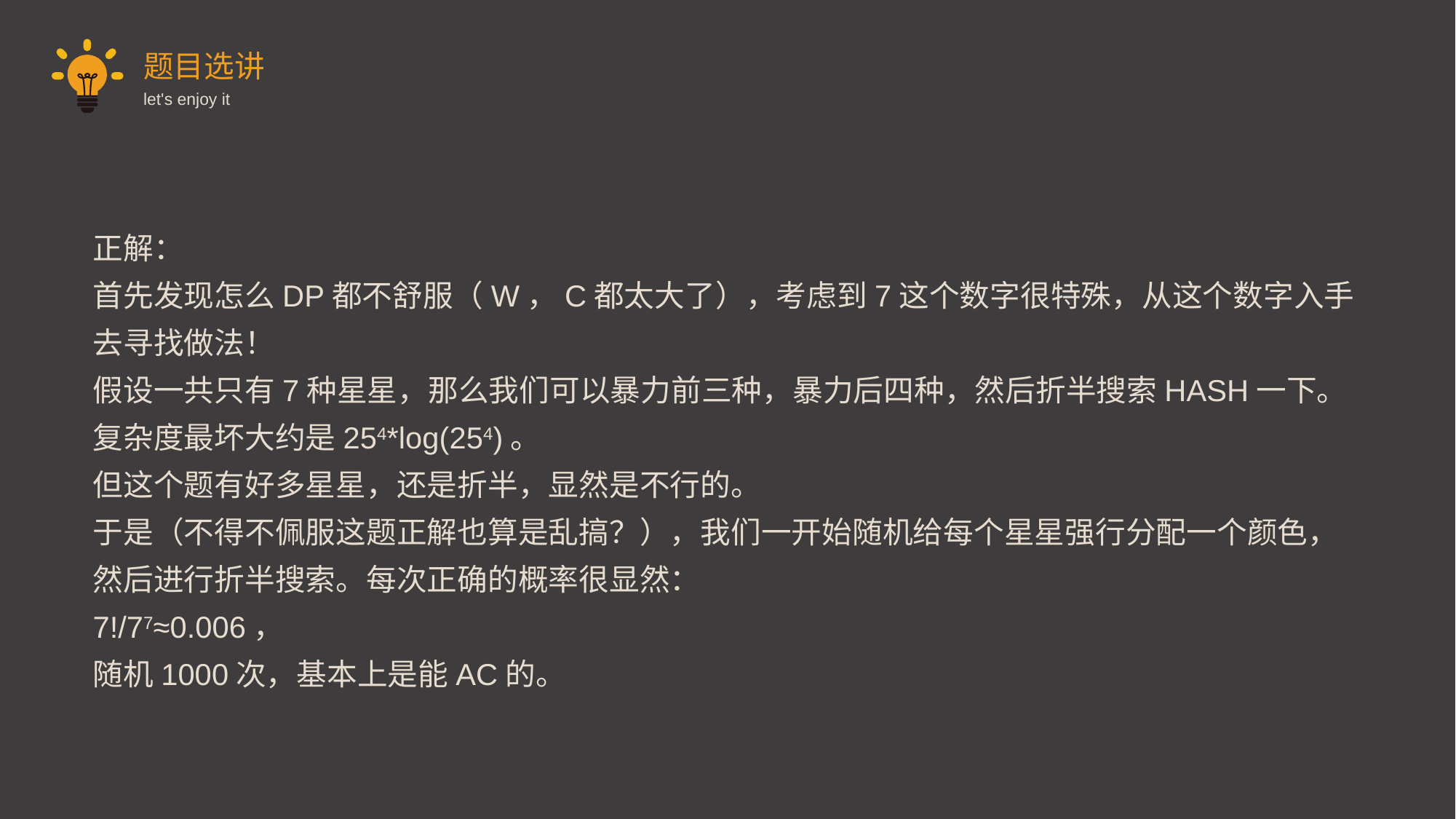

题目选讲
let's enjoy it
正解：
首先发现怎么DP都不舒服（W，C都太大了），考虑到7这个数字很特殊，从这个数字入手去寻找做法！
假设一共只有7种星星，那么我们可以暴力前三种，暴力后四种，然后折半搜索HASH一下。
复杂度最坏大约是254*log(254)。
但这个题有好多星星，还是折半，显然是不行的。
于是（不得不佩服这题正解也算是乱搞？），我们一开始随机给每个星星强行分配一个颜色，然后进行折半搜索。每次正确的概率很显然：
7!/77≈0.006，
随机1000次，基本上是能AC的。